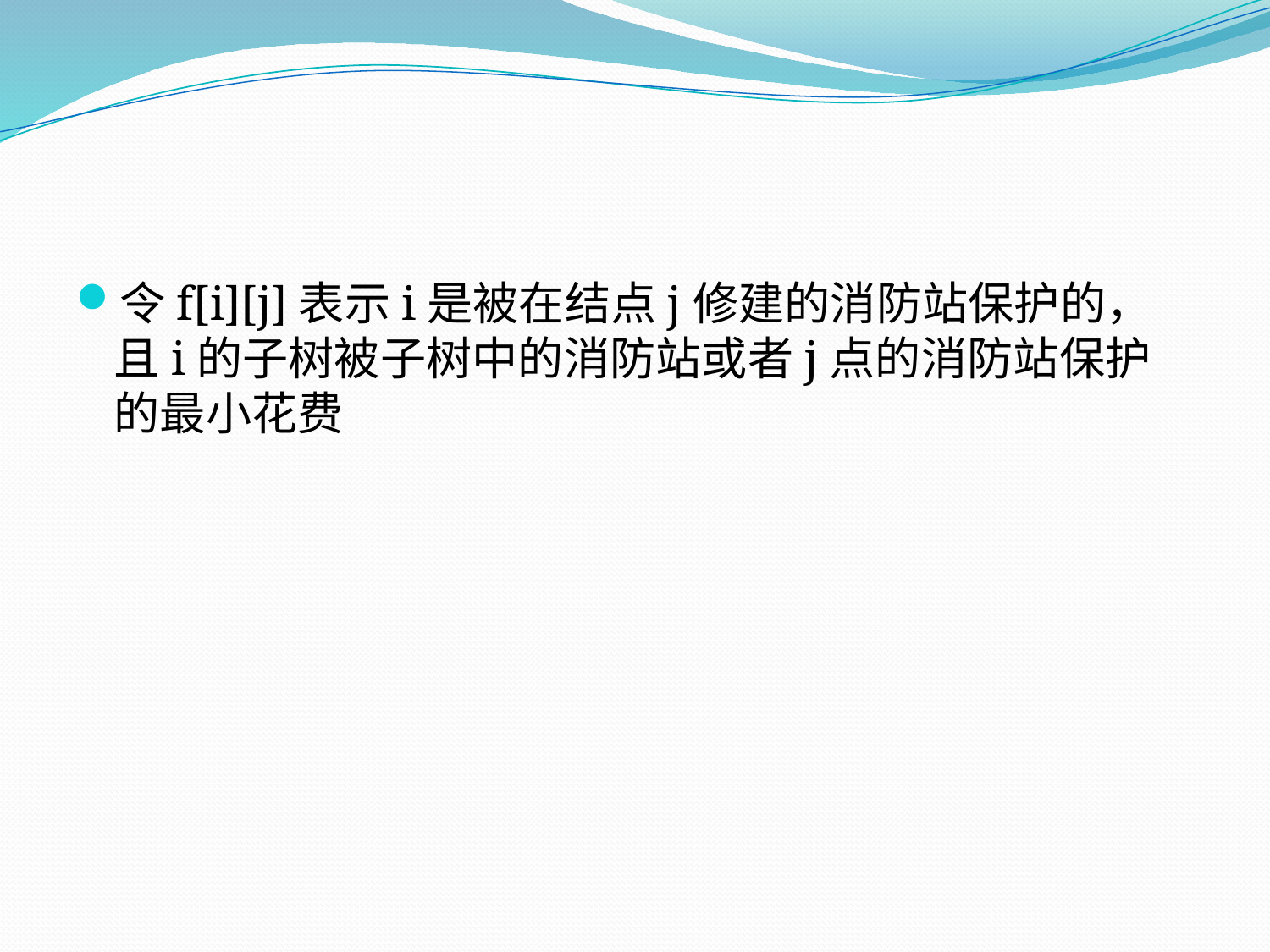

#
令f[i][j]表示i是被在结点j修建的消防站保护的，且i的子树被子树中的消防站或者j点的消防站保护的最小花费